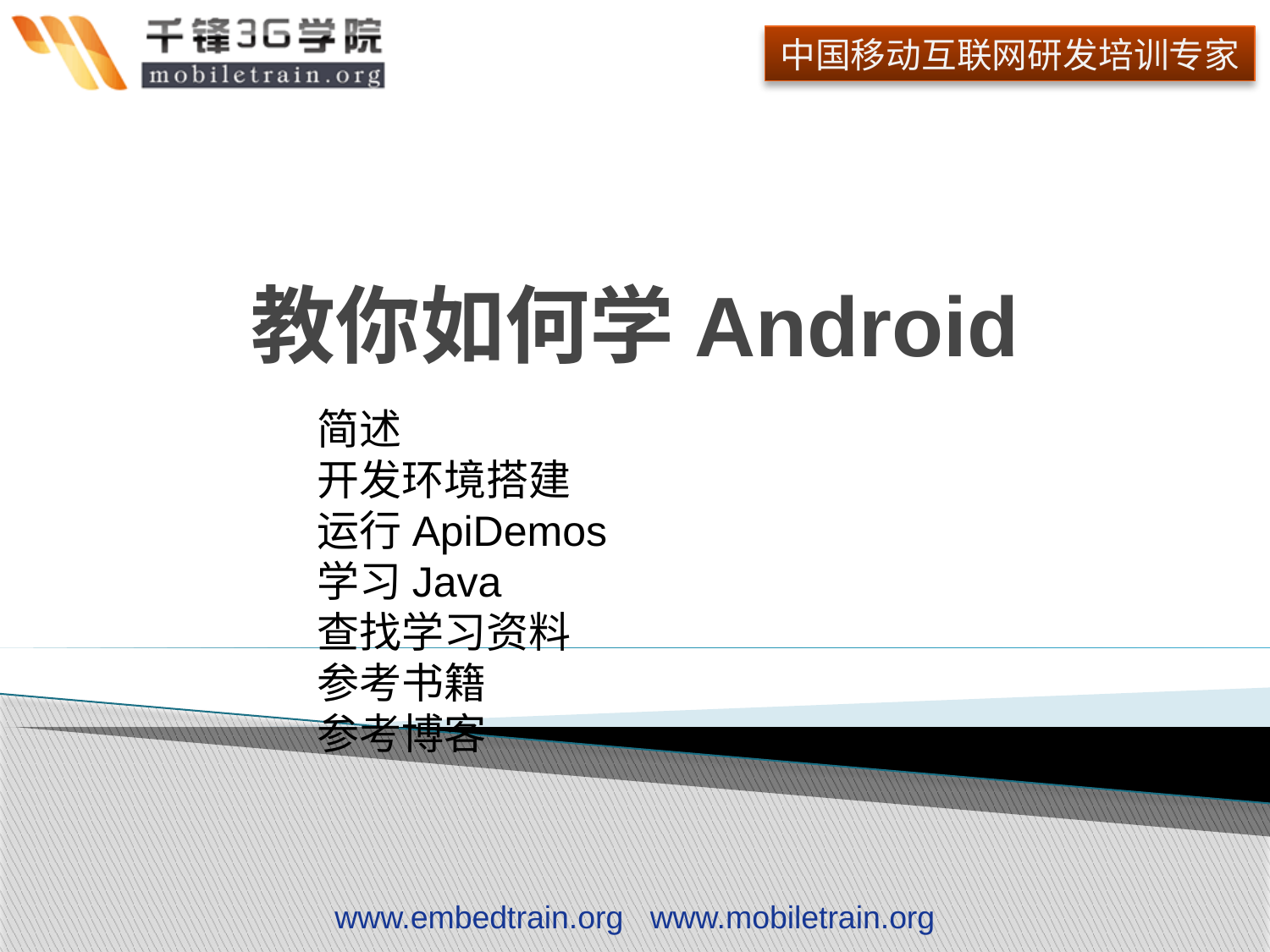

# 教你如何学Android
简述
开发环境搭建
运行ApiDemos
学习Java
查找学习资料
参考书籍
参考博客